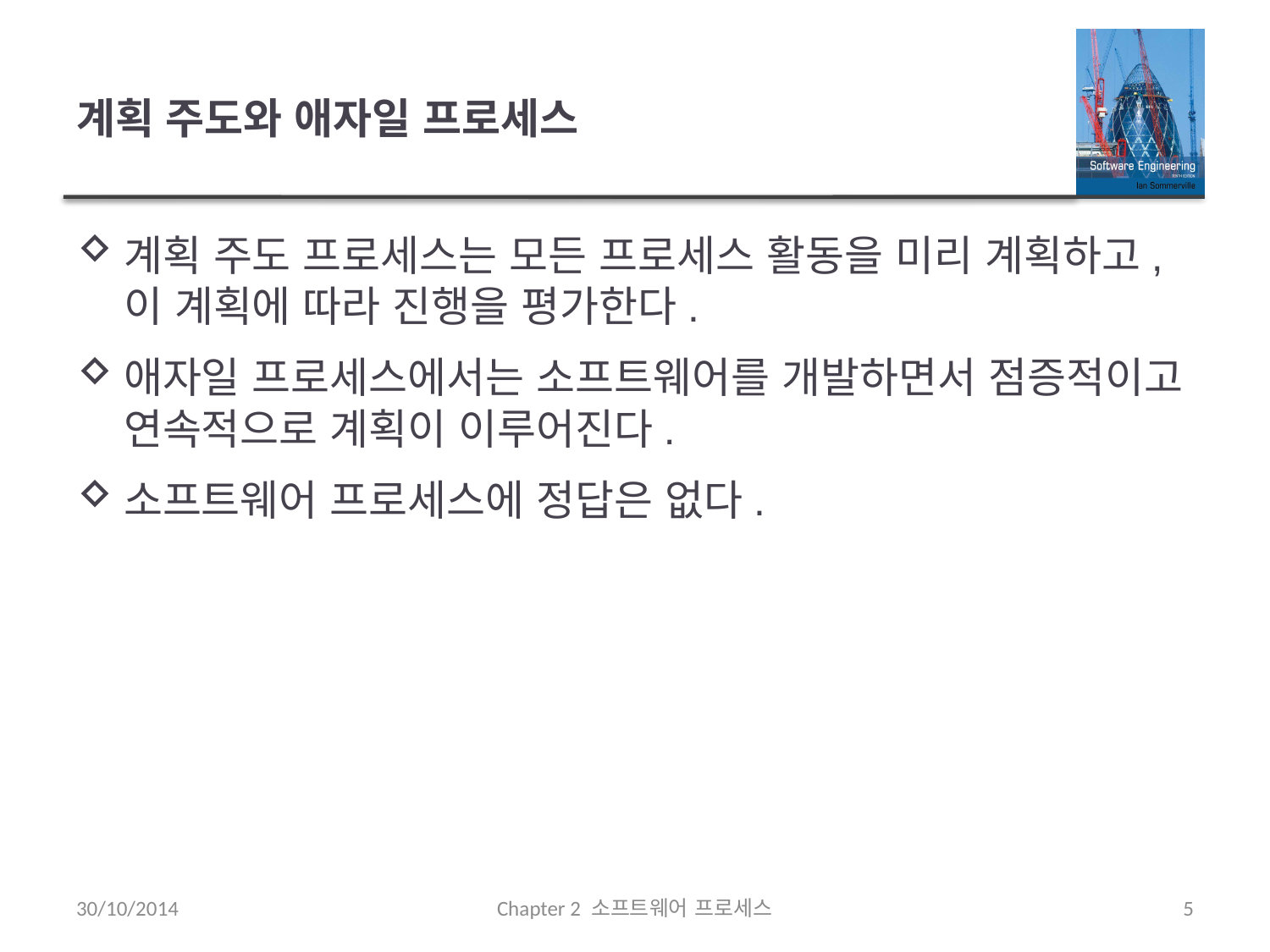

# 계획 주도와 애자일 프로세스
계획 주도 프로세스는 모든 프로세스 활동을 미리 계획하고, 이 계획에 따라 진행을 평가한다.
애자일 프로세스에서는 소프트웨어를 개발하면서 점증적이고 연속적으로 계획이 이루어진다.
소프트웨어 프로세스에 정답은 없다.
30/10/2014
Chapter 2 소프트웨어 프로세스
5